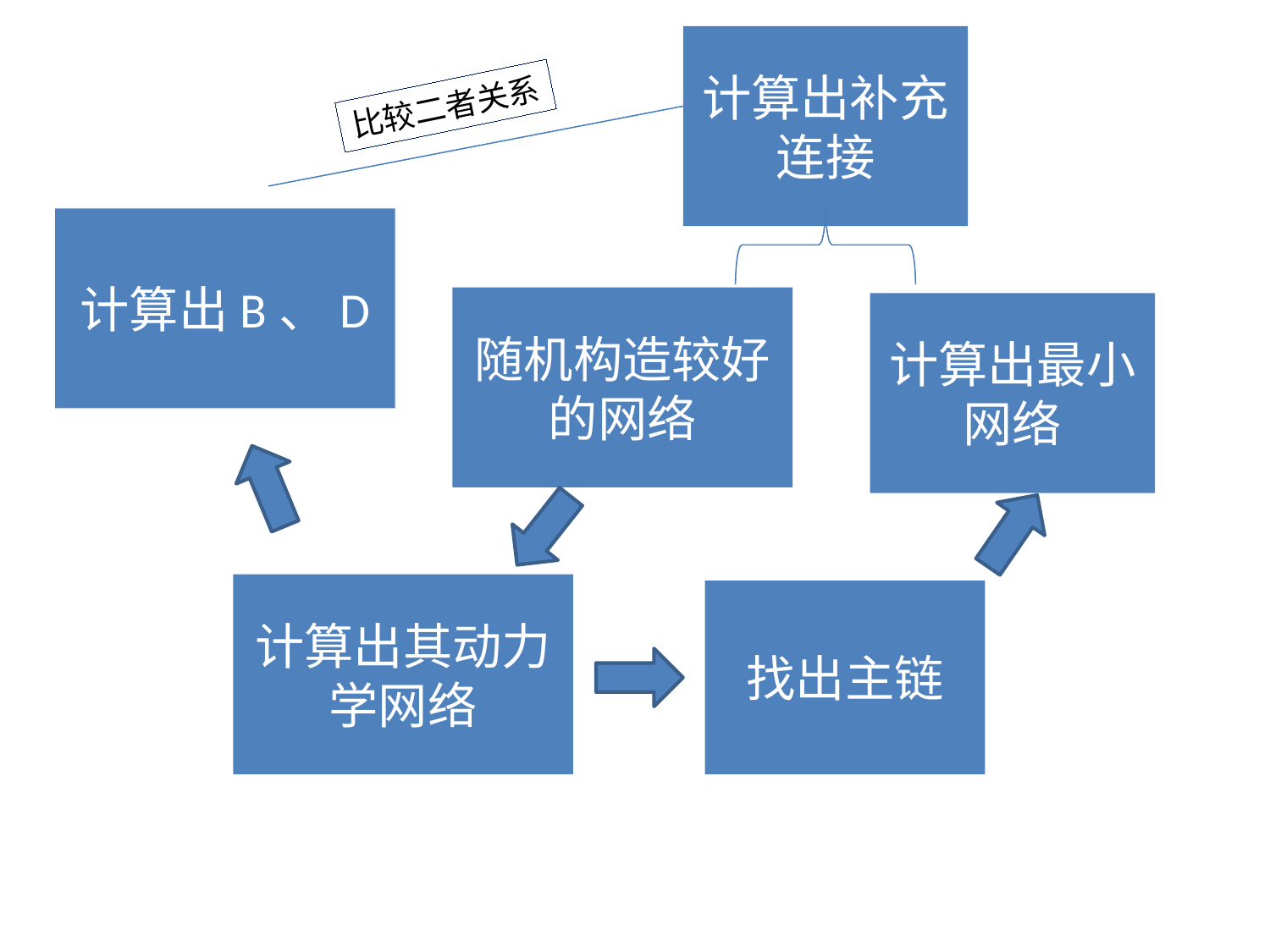

计算出补充连接
比较二者关系

计算出B、D
随机构造较好的网络
计算出最小网络

计算出其动力学网络
找出主链